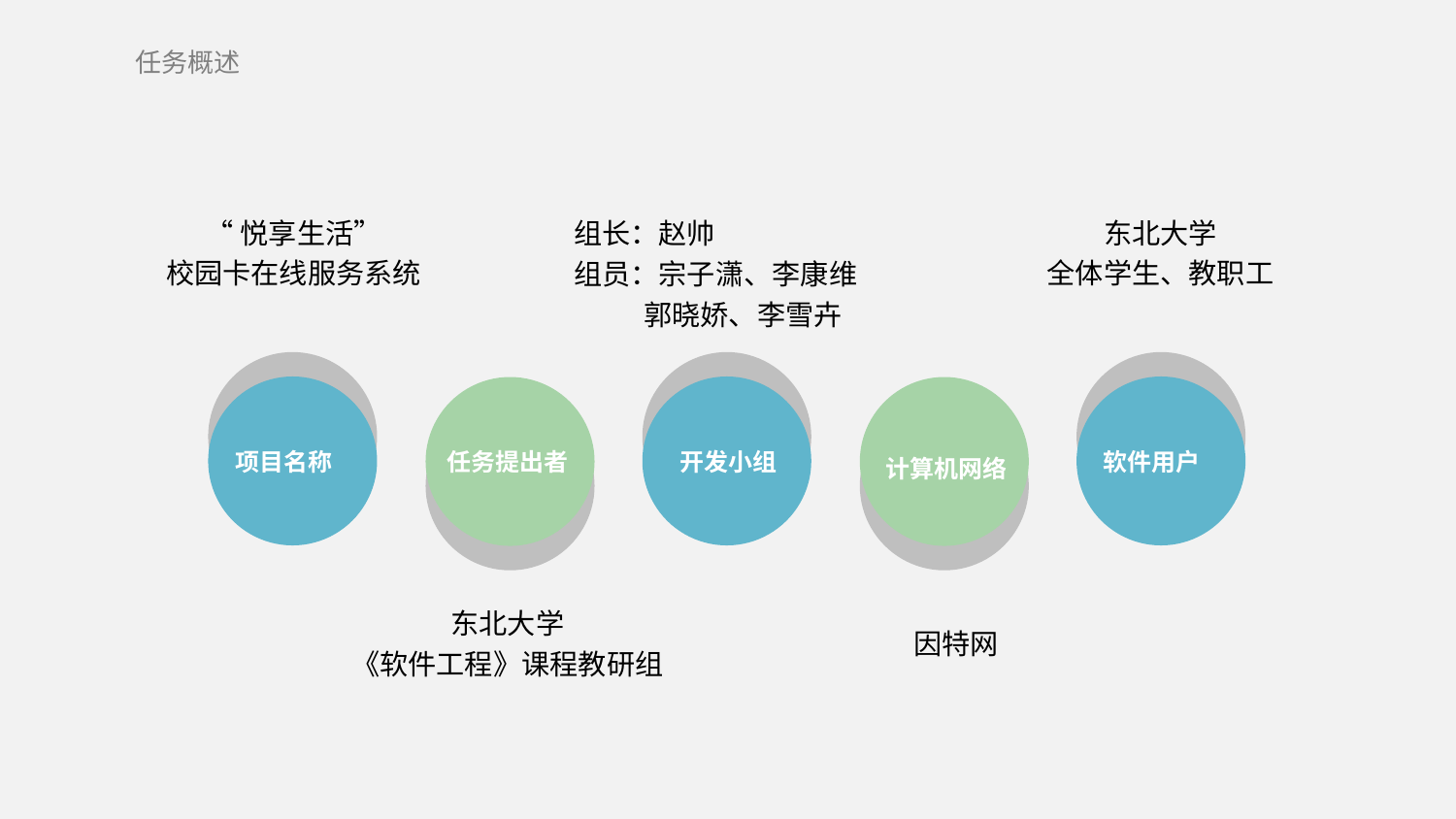

“悦享生活”
校园卡在线服务系统
东北大学
全体学生、教职工
组长：赵帅
组员：宗子潇、李康维
          郭晓娇、李雪卉

任务提出者
项目名称
开发小组
软件用户
计算机网络
东北大学
《软件工程》课程教研组
因特网